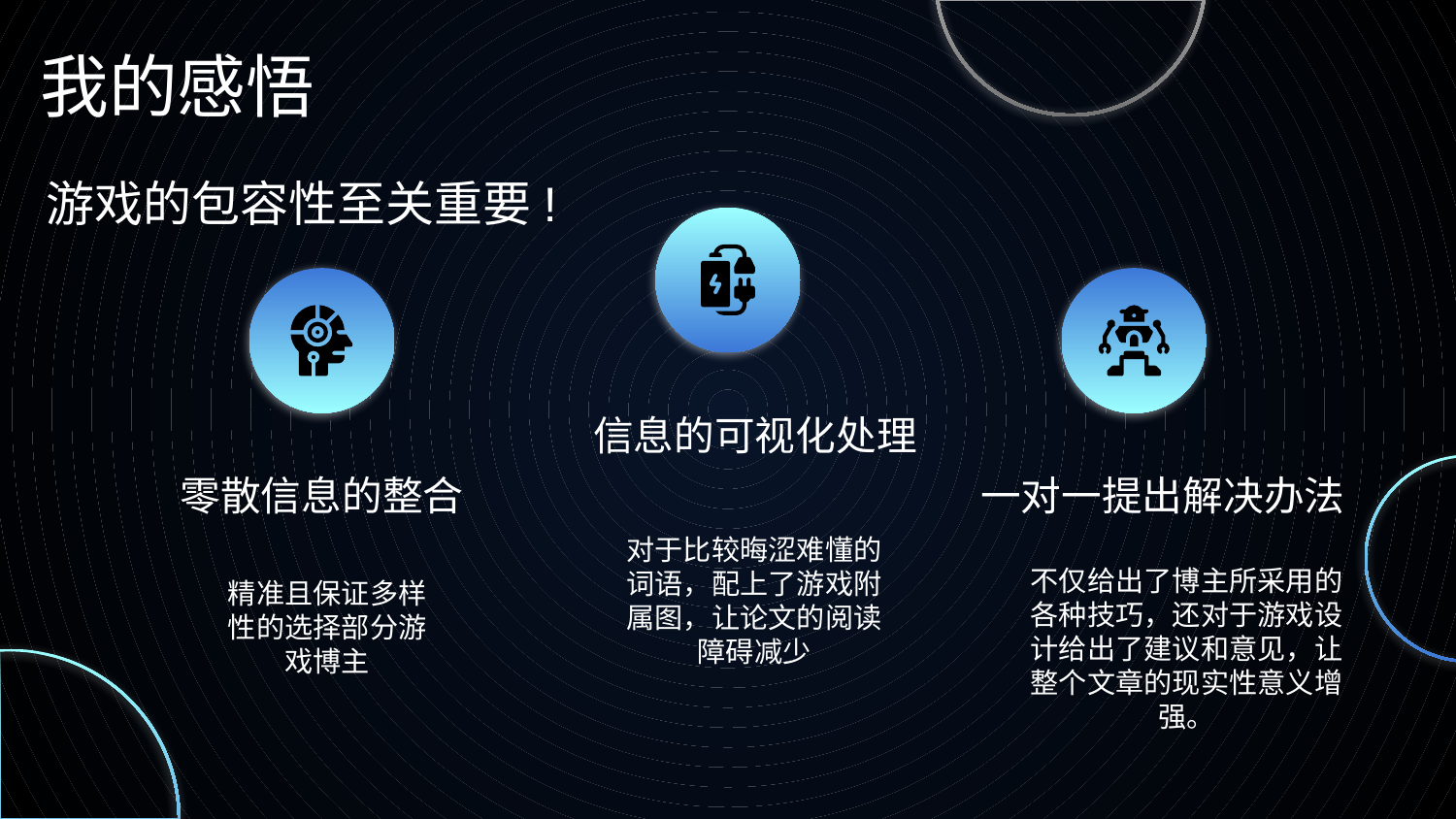

# 我的感悟
游戏的包容性至关重要!

信息的可视化处理
零散信息的整合
一对一提出解决办法
对于比较晦涩难懂的词语，配上了游戏附属图，让论文的阅读障碍减少
不仅给出了博主所采用的各种技巧，还对于游戏设计给出了建议和意见，让整个文章的现实性意义增强。
精准且保证多样性的选择部分游戏博主